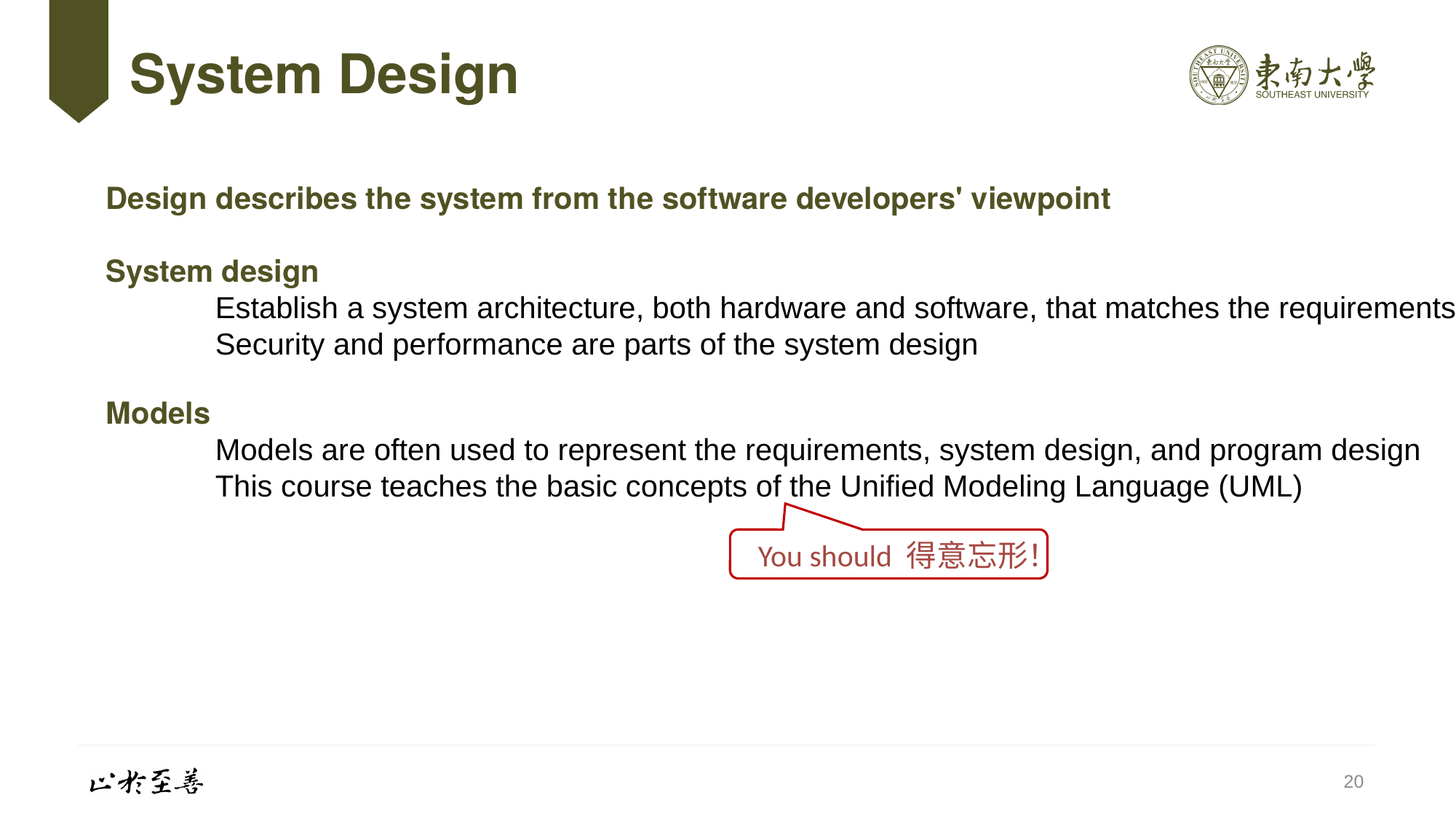

# System Design
Design describes the system from the software developers' viewpoint

System design
Establish a system architecture, both hardware and software, that matches the requirements.
Security and performance are parts of the system design

Models
	Models are often used to represent the requirements, system design, and program design
	This course teaches the basic concepts of the Unified Modeling Language (UML)

You should 得意忘形！
20